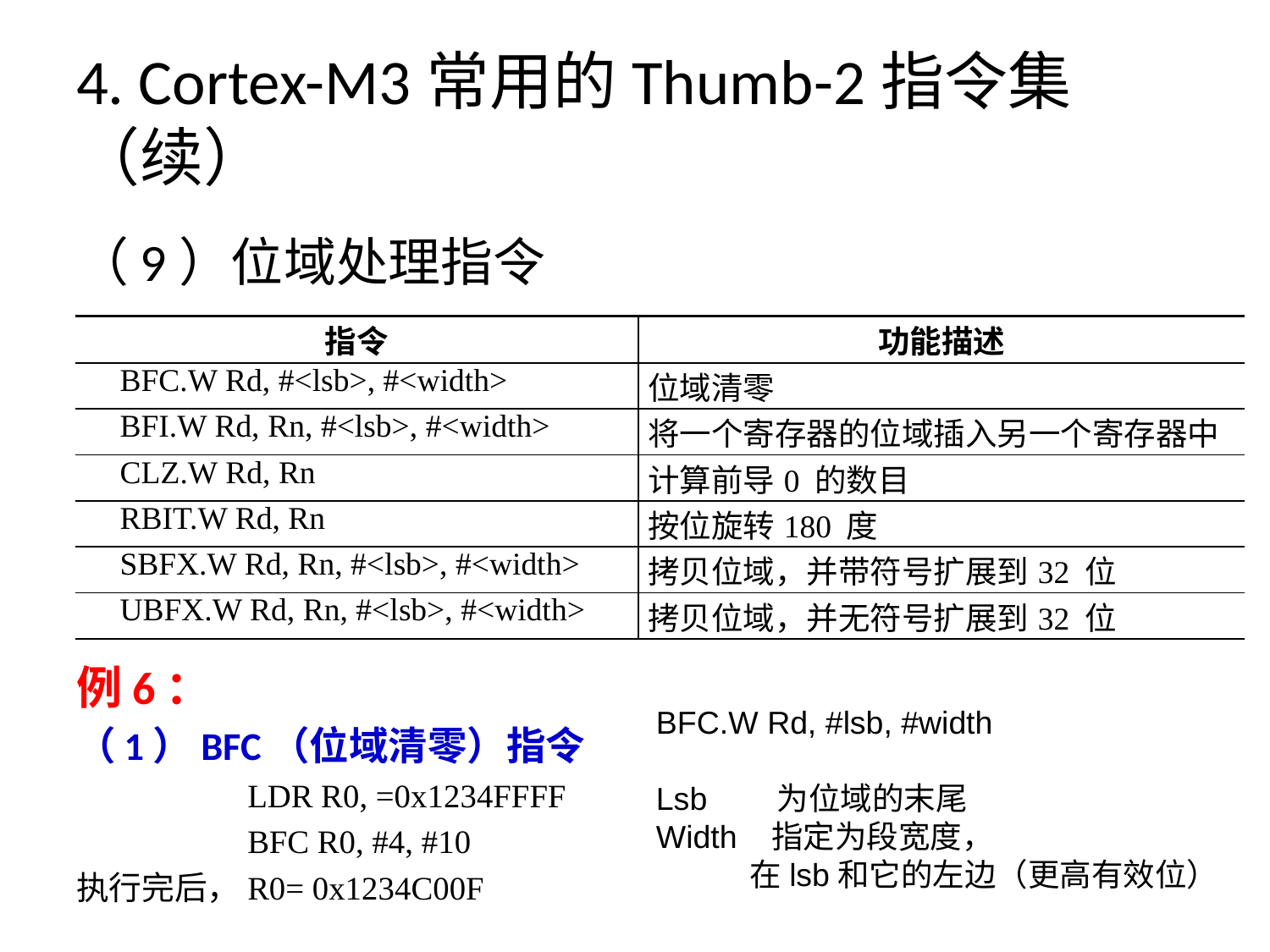

# 4. Cortex-M3常用的Thumb-2指令集（续）
（9）位域处理指令

例6：
（1）BFC（位域清零）指令
              LDR R0, =0x1234FFFF
              BFC R0, #4, #10
执行完后，R0= 0x1234C00F

| 指令 | 功能描述 |
| --- | --- |
| BFC.W Rd, #<lsb>, #<width> | 位域清零 |
| BFI.W Rd, Rn, #<lsb>, #<width> | 将一个寄存器的位域插入另一个寄存器中 |
| CLZ.W Rd, Rn | 计算前导0 的数目 |
| RBIT.W Rd, Rn | 按位旋转180 度 |
| SBFX.W Rd, Rn, #<lsb>, #<width> | 拷贝位域，并带符号扩展到32 位 |
| UBFX.W Rd, Rn, #<lsb>, #<width> | 拷贝位域，并无符号扩展到32 位 |
BFC.W Rd, #lsb, #width
Lsb       为位域的末尾
Width   指定为段宽度，
            在lsb和它的左边（更高有效位）